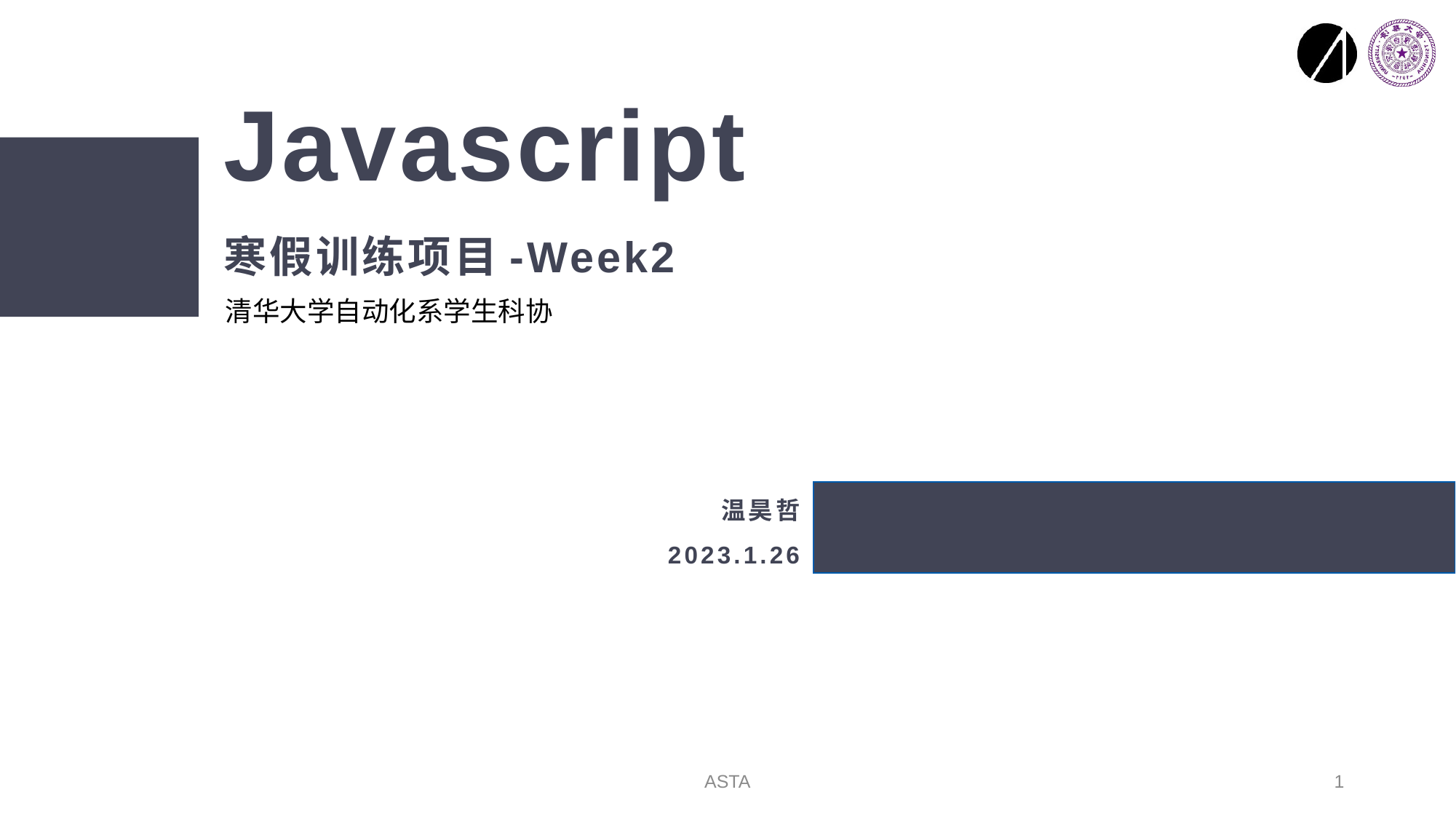

# Javascript
寒假训练项目-Week2
温昊哲
2023.1.26
ASTA
1